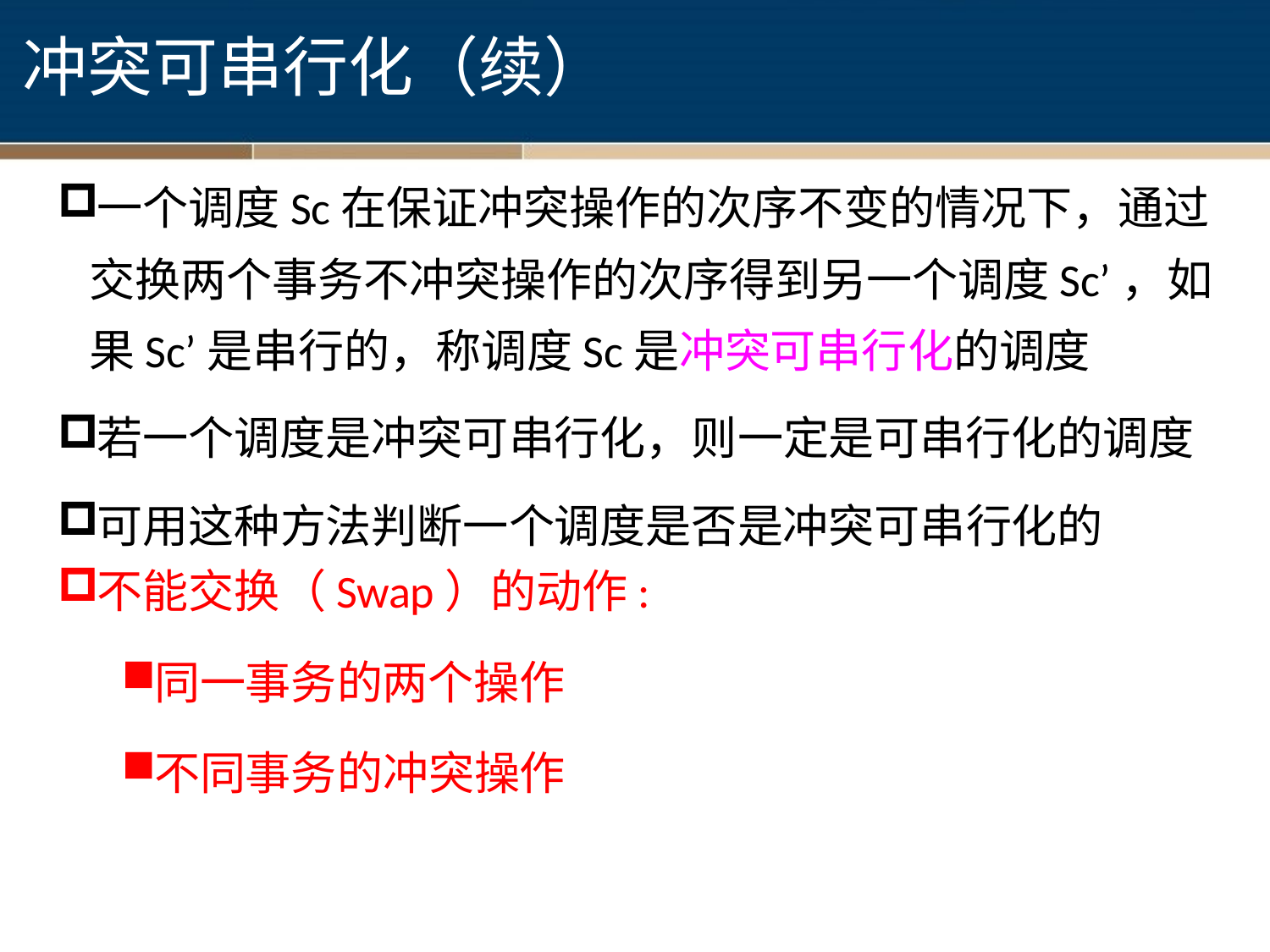

冲突可串行化（续）
一个调度Sc在保证冲突操作的次序不变的情况下，通过交换两个事务不冲突操作的次序得到另一个调度Sc’，如果Sc’是串行的，称调度Sc是冲突可串行化的调度
若一个调度是冲突可串行化，则一定是可串行化的调度
可用这种方法判断一个调度是否是冲突可串行化的
不能交换（Swap）的动作:
同一事务的两个操作
不同事务的冲突操作